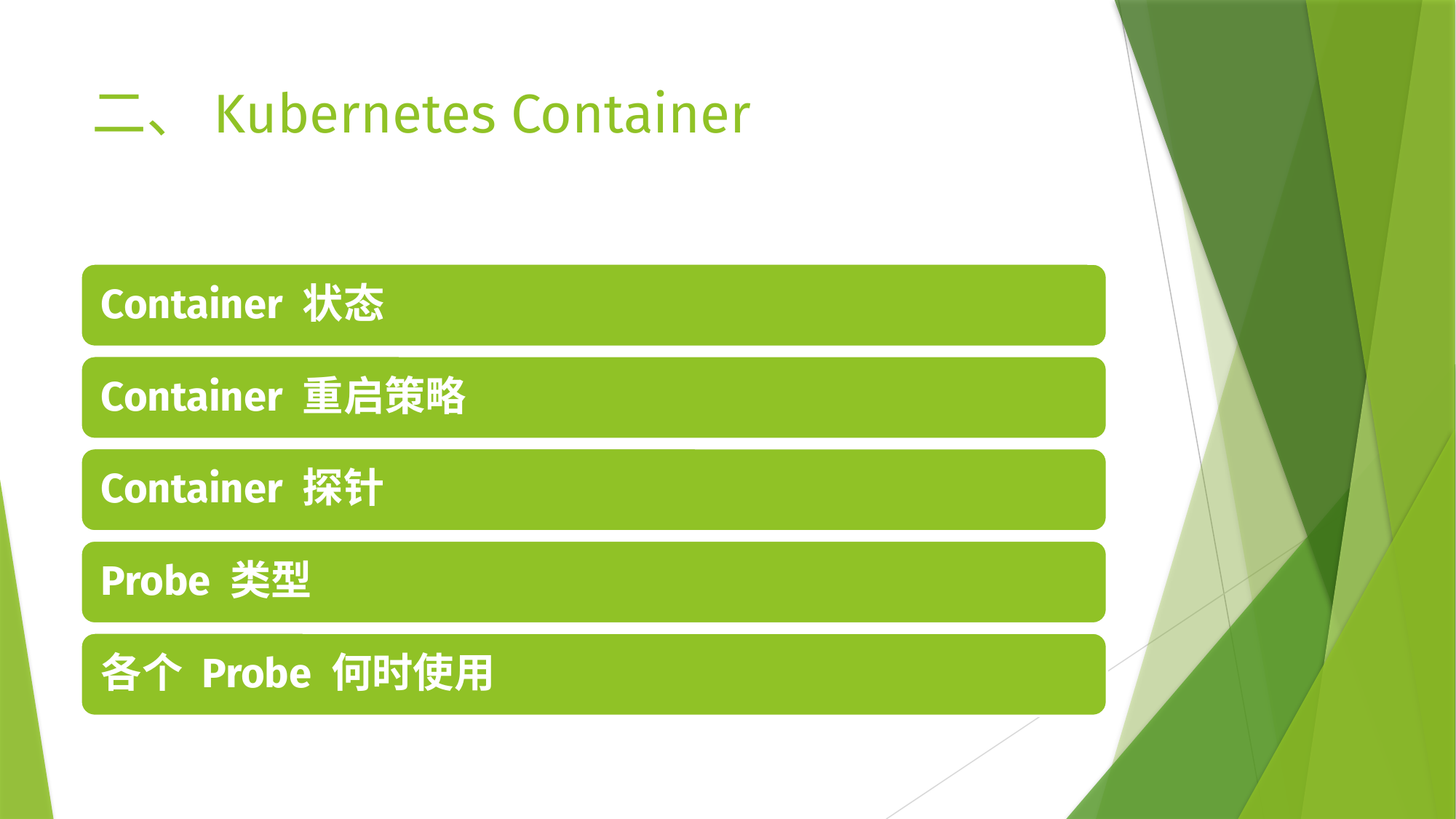

# 二、Kubernetes Container
Container 状态
Container 重启策略
Container 探针
Probe 类型
各个 Probe 何时使用